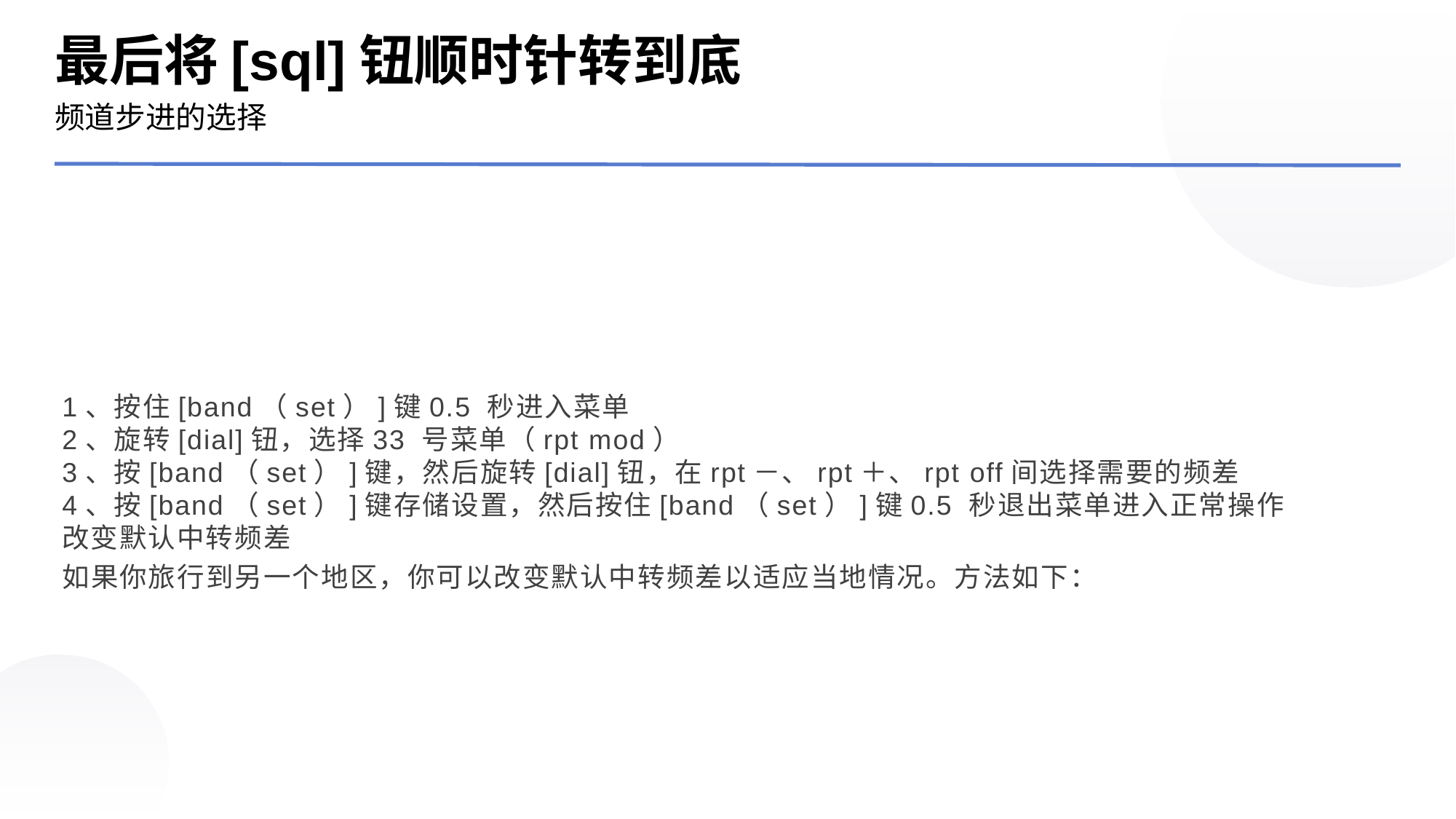

最后将[sql]钮顺时针转到底
频道步进的选择
1、按住[band（set）]键0.5 秒进入菜单
2、旋转[dial]钮，选择33 号菜单（rpt mod）
3、按[band（set）]键，然后旋转[dial]钮，在rpt－、rpt＋、rpt off间选择需要的频差
4、按[band（set）]键存储设置，然后按住[band（set）]键0.5 秒退出菜单进入正常操作
改变默认中转频差
如果你旅行到另一个地区，你可以改变默认中转频差以适应当地情况。方法如下：